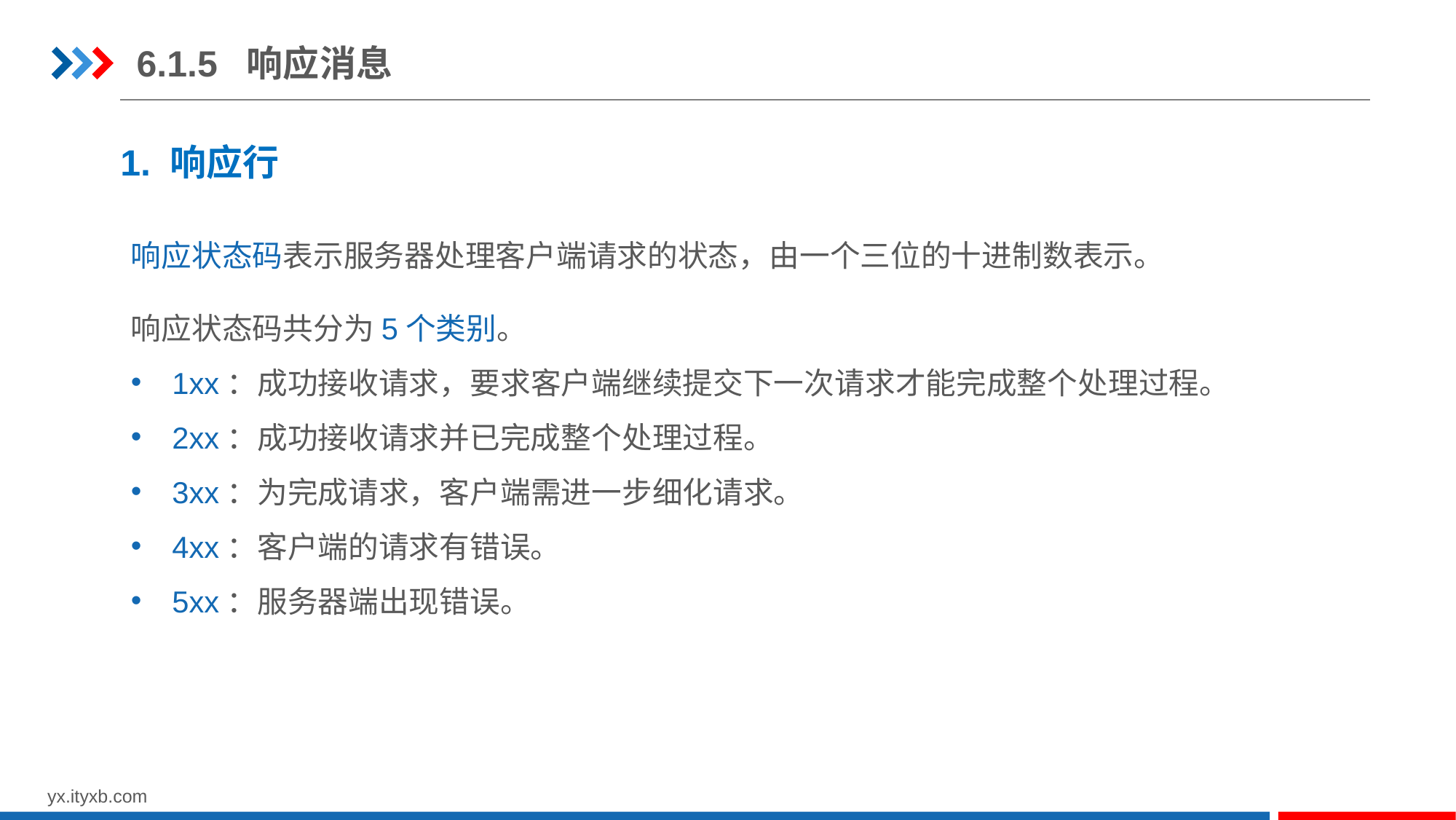

6.1.5  响应消息
1. 响应行
响应状态码表示服务器处理客户端请求的状态，由一个三位的十进制数表示。
响应状态码共分为5个类别。
1xx：成功接收请求，要求客户端继续提交下一次请求才能完成整个处理过程。
2xx：成功接收请求并已完成整个处理过程。
3xx：为完成请求，客户端需进一步细化请求。
4xx：客户端的请求有错误。
5xx：服务器端出现错误。